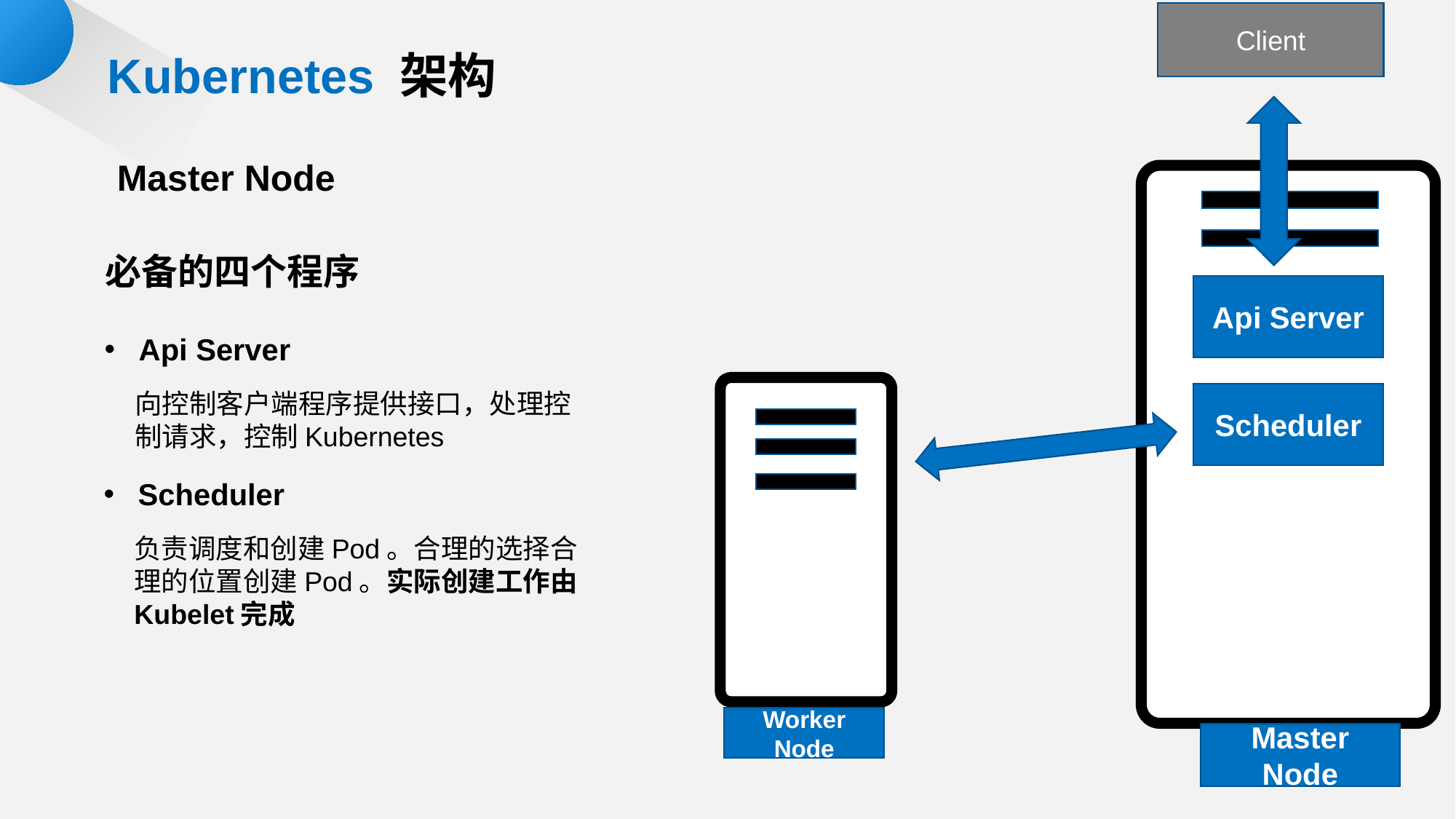

Client
Kubernetes 架构

Master Node

必备的四个程序
Api Server
Api Server
App1

向控制客户端程序提供接口，处理控制请求，控制Kubernetes
Scheduler

Scheduler

负责调度和创建Pod。合理的选择合理的位置创建Pod。实际创建工作由Kubelet完成
Worker Node
Master Node